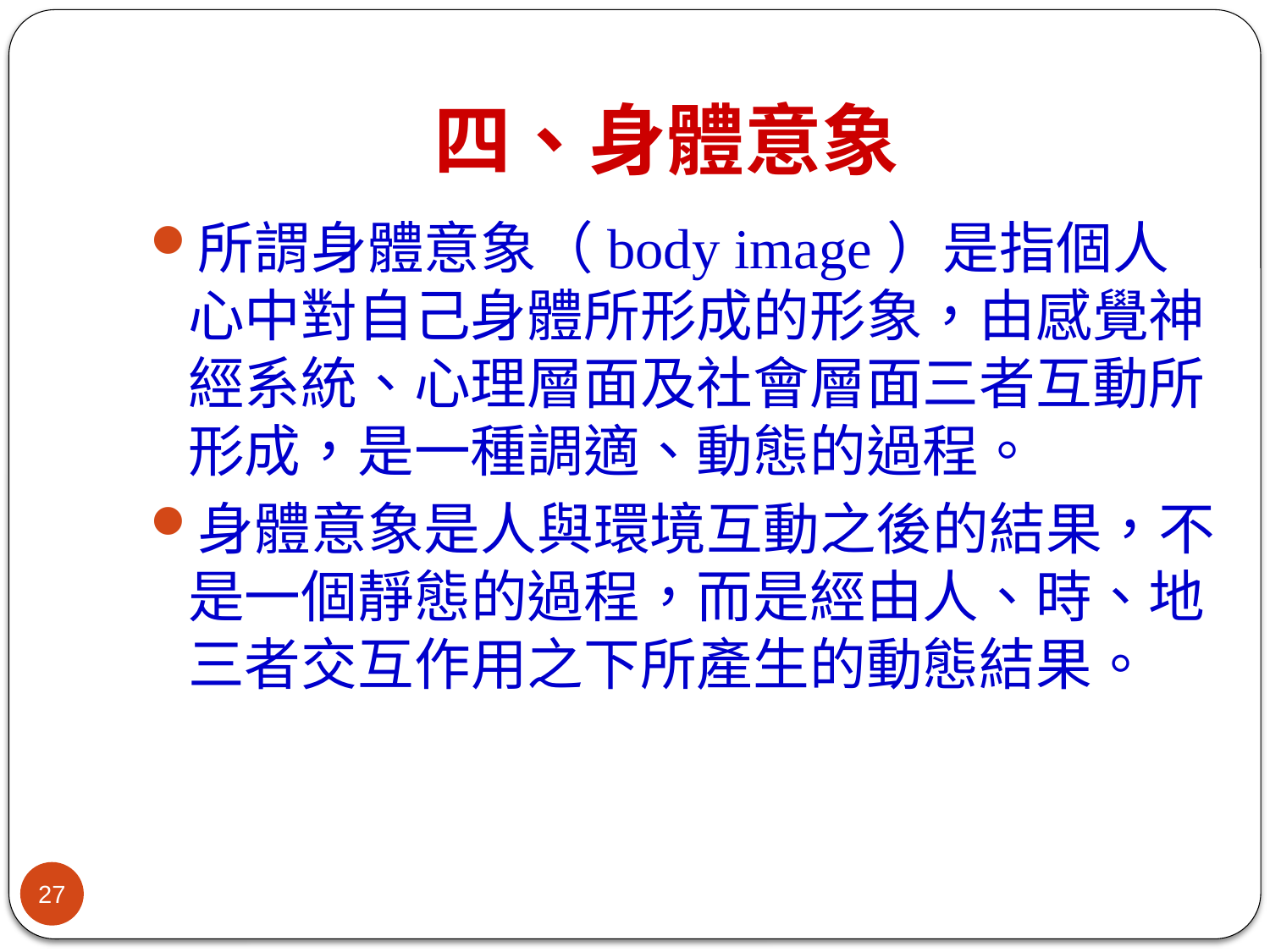

# 四、身體意象
所謂身體意象（body image）是指個人心中對自己身體所形成的形象，由感覺神經系統、心理層面及社會層面三者互動所形成，是一種調適、動態的過程。
身體意象是人與環境互動之後的結果，不是一個靜態的過程，而是經由人、時、地三者交互作用之下所產生的動態結果。
27